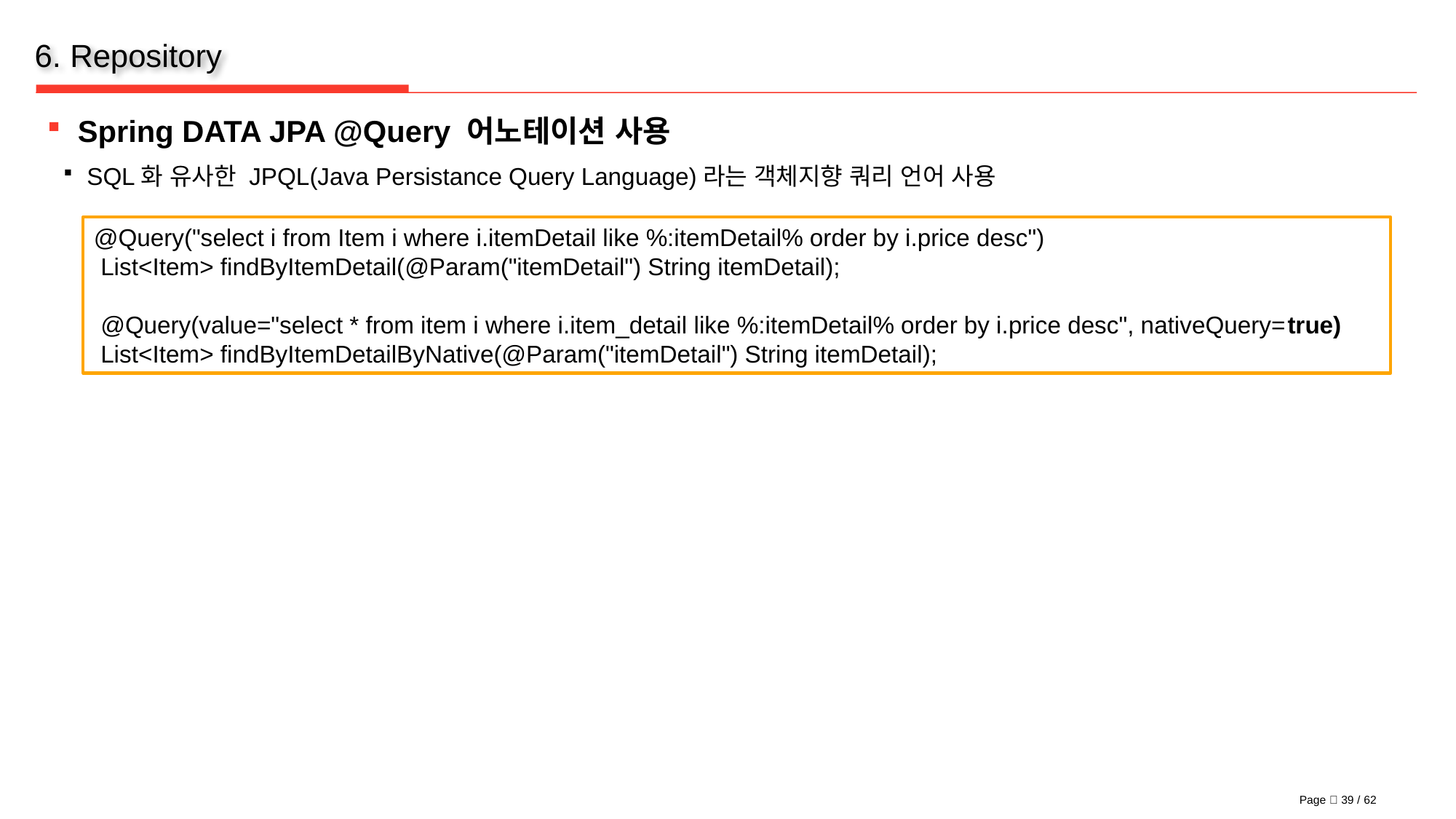

# 6. Repository
Spring DATA JPA @Query 어노테이션 사용
SQL화 유사한 JPQL(Java Persistance Query Language)라는 객체지향 쿼리 언어 사용
@Query("select i from Item i where i.itemDetail like %:itemDetail% order by i.price desc")
 List<Item> findByItemDetail(@Param("itemDetail") String itemDetail);

 @Query(value="select * from item i where i.item_detail like %:itemDetail% order by i.price desc", nativeQuery=true)
 List<Item> findByItemDetailByNative(@Param("itemDetail") String itemDetail);